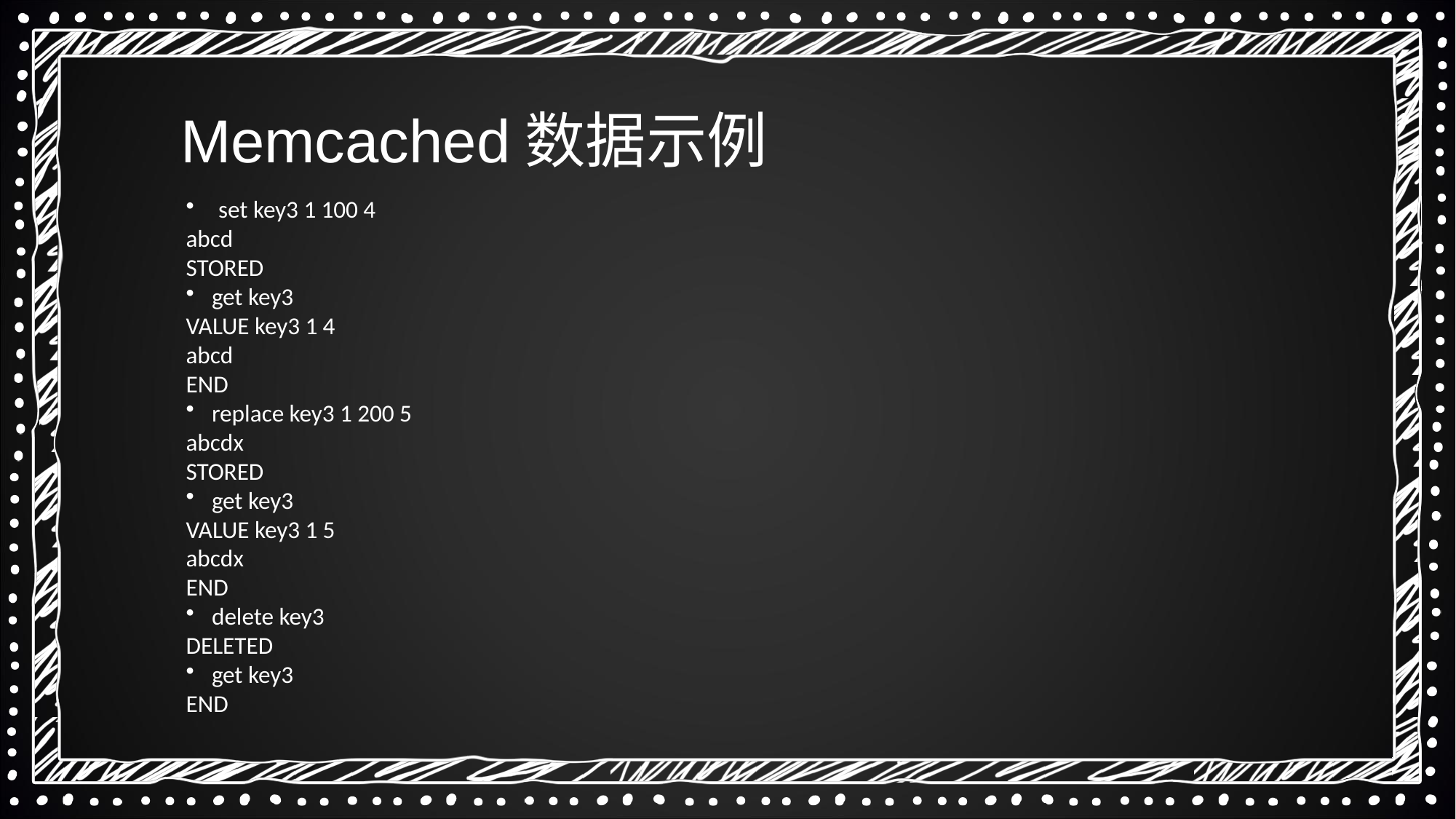

Memcached数据示例
 set key3 1 100 4
abcd
STORED
get key3
VALUE key3 1 4
abcd
END
replace key3 1 200 5
abcdx
STORED
get key3
VALUE key3 1 5
abcdx
END
delete key3
DELETED
get key3
END